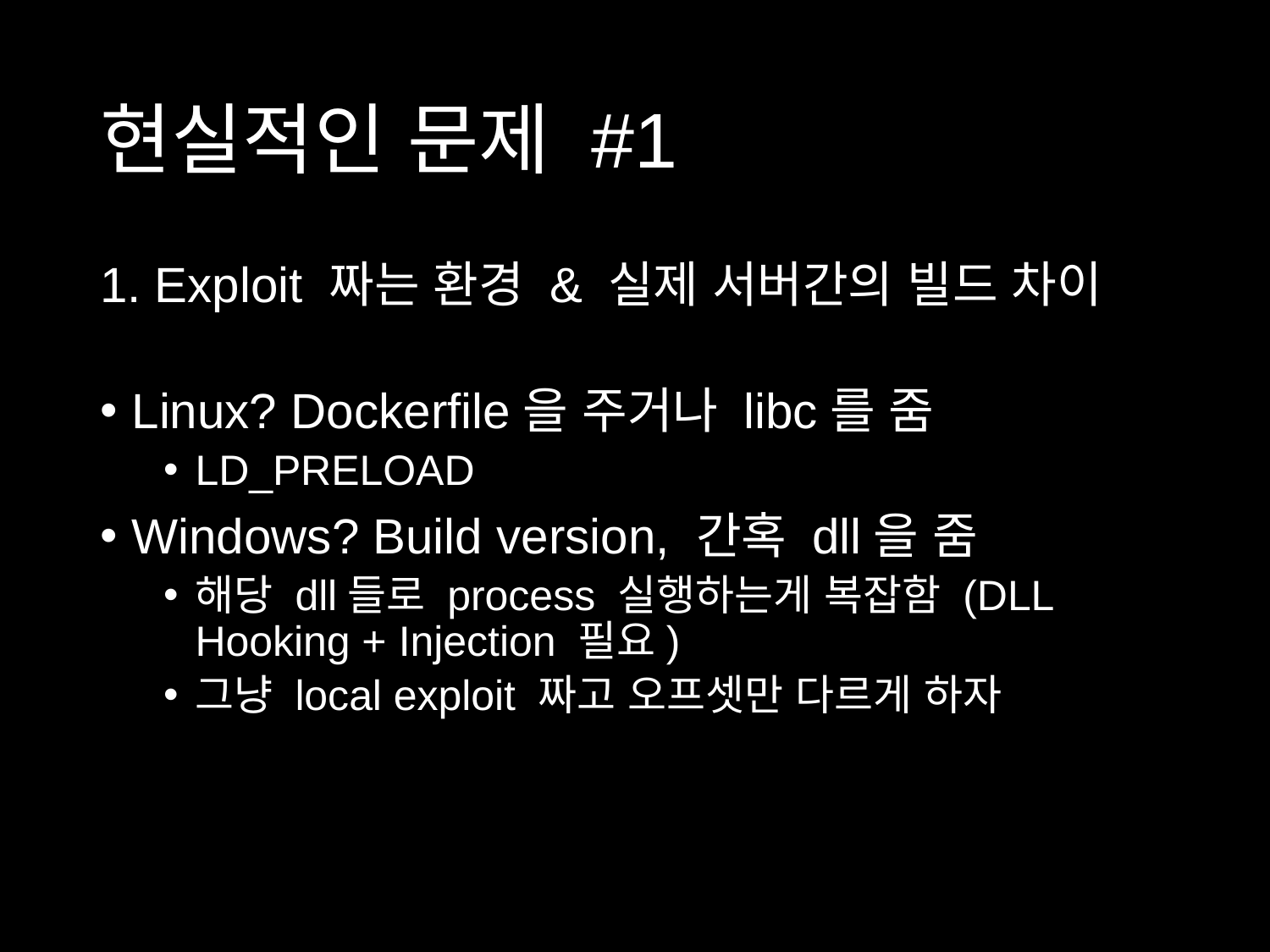

# 현실적인 문제 #1
1. Exploit 짜는 환경 & 실제 서버간의 빌드 차이

Linux? Dockerfile을 주거나 libc를 줌
LD_PRELOAD
Windows? Build version, 간혹 dll을 줌
해당 dll들로 process 실행하는게 복잡함 (DLL Hooking + Injection 필요)
그냥 local exploit 짜고 오프셋만 다르게 하자